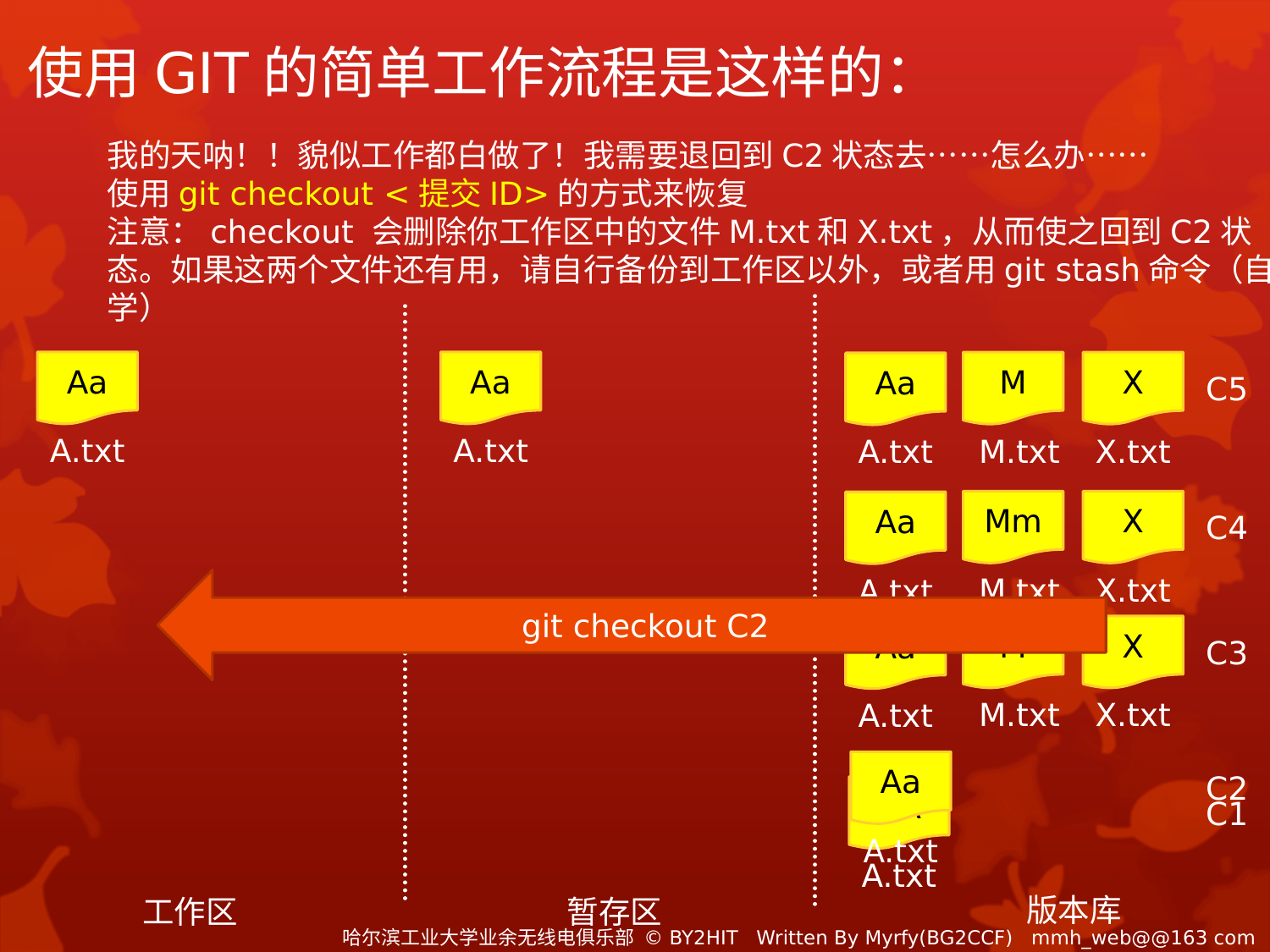

# 使用GIT的简单工作流程是这样的：
我的天呐！！貌似工作都白做了！我需要退回到C2状态去……怎么办……
使用git checkout <提交ID>的方式来恢复
注意：checkout 会删除你工作区中的文件M.txt和X.txt，从而使之回到C2状态。如果这两个文件还有用，请自行备份到工作区以外，或者用git stash命令（自学）
Aa
A.txt
Aa
A.txt
M
M.txt
X
X.txt
Aa
A.txt
C5
Mm
M.txt
X
X.txt
Aa
A.txt
C4
git checkout C2
M
M.txt
X
X.txt
Aa
A.txt
C3
Aa
A.txt
C2
AA
A.txt
C1
版本库
工作区
暂存区